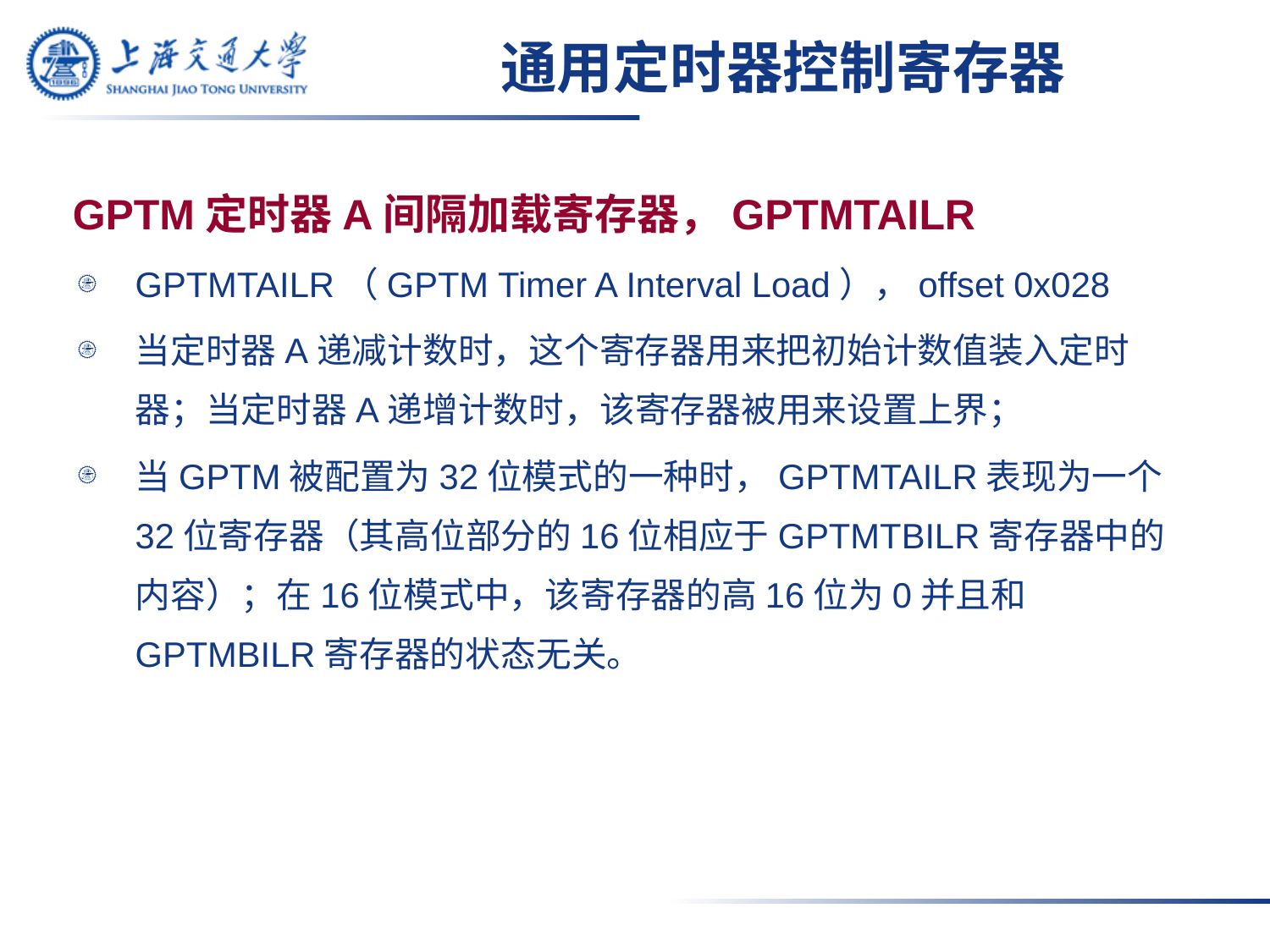

# 通用定时器控制寄存器
GPTM定时器A间隔加载寄存器，GPTMTAILR
GPTMTAILR（GPTM Timer A Interval Load），offset 0x028
当定时器A递减计数时，这个寄存器用来把初始计数值装入定时器；当定时器A递增计数时，该寄存器被用来设置上界；
当GPTM被配置为32位模式的一种时，GPTMTAILR表现为一个32位寄存器（其高位部分的16位相应于GPTMTBILR寄存器中的内容）；在16位模式中，该寄存器的高16位为0并且和GPTMBILR寄存器的状态无关。